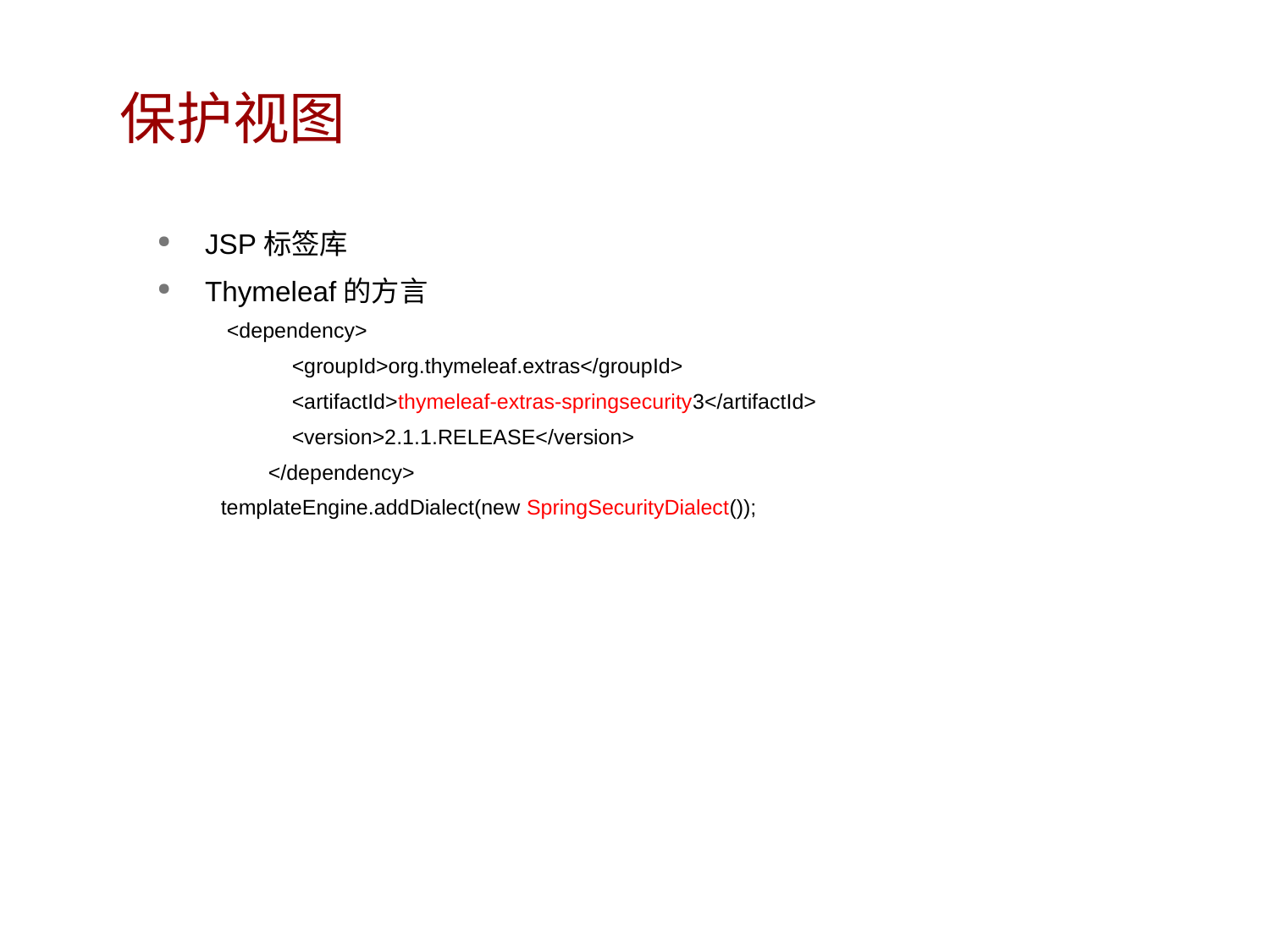

# 保护视图
JSP标签库
Thymeleaf的方言
 <dependency>
            <groupId>org.thymeleaf.extras</groupId>
            <artifactId>thymeleaf-extras-springsecurity3</artifactId>
            <version>2.1.1.RELEASE</version>
        </dependency>
templateEngine.addDialect(new SpringSecurityDialect());